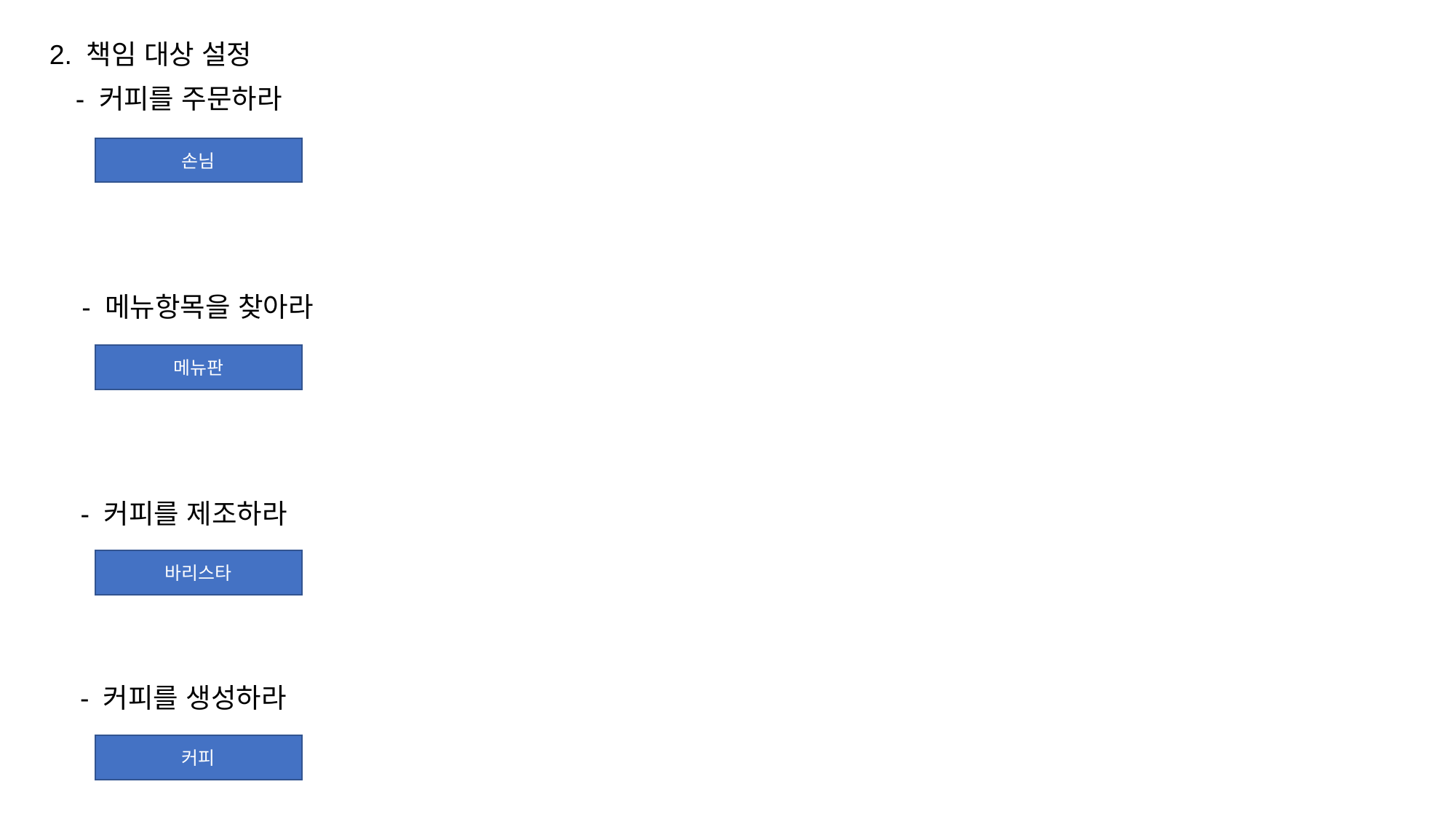

2. 책임 대상 설정
- 커피를 주문하라
손님
- 메뉴항목을 찾아라
메뉴판
- 커피를 제조하라
바리스타
- 커피를 생성하라
커피